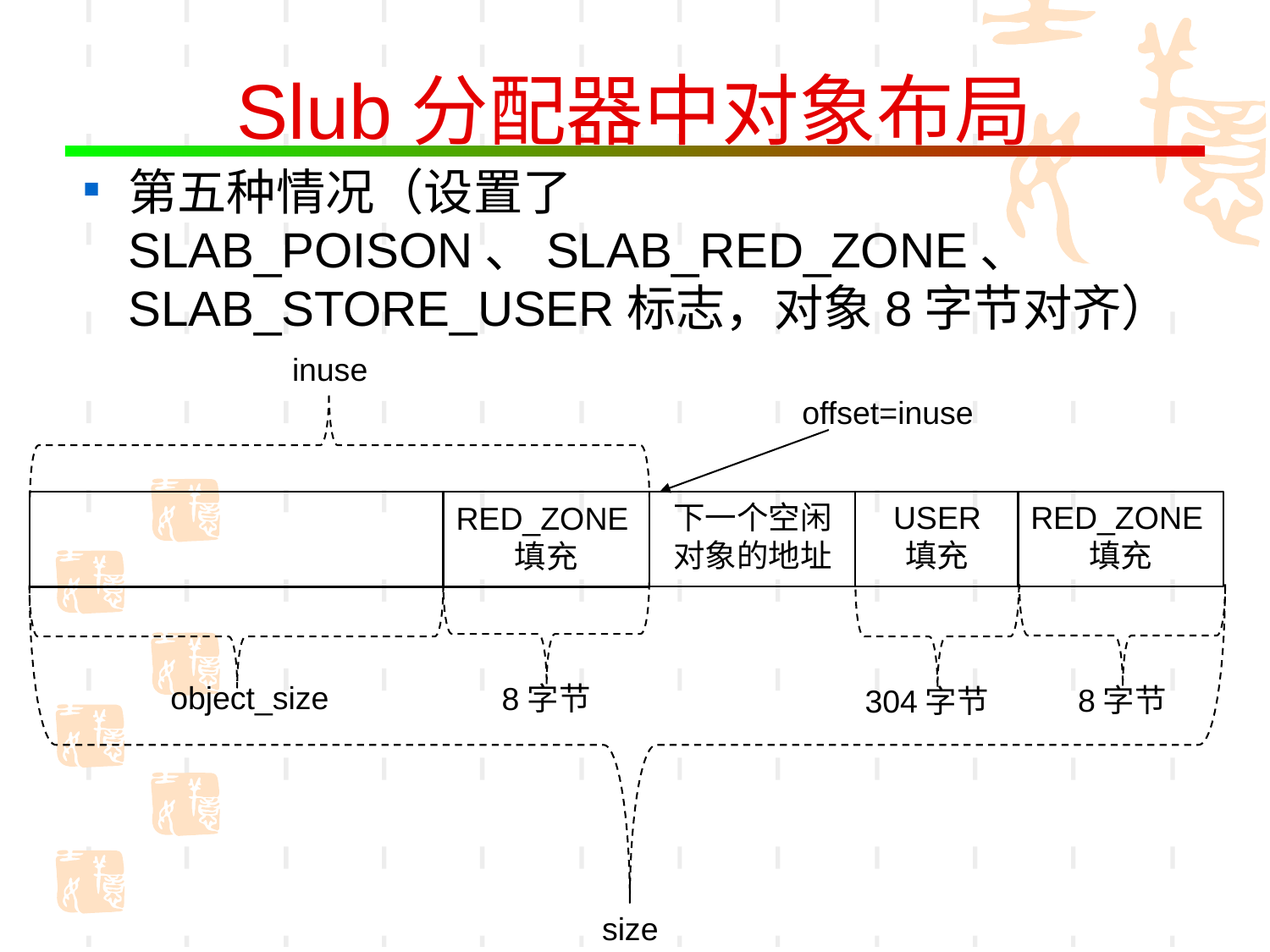

# Slub分配器中对象布局

第五种情况（设置了SLAB_POISON、SLAB_RED_ZONE、 SLAB_STORE_USER标志，对象8字节对齐）

inuse

offset=inuse

下一个空闲对象的地址
USER
填充
RED_ZONE填充

RED_ZONE填充

object_size
8字节
8字节
304字节
size